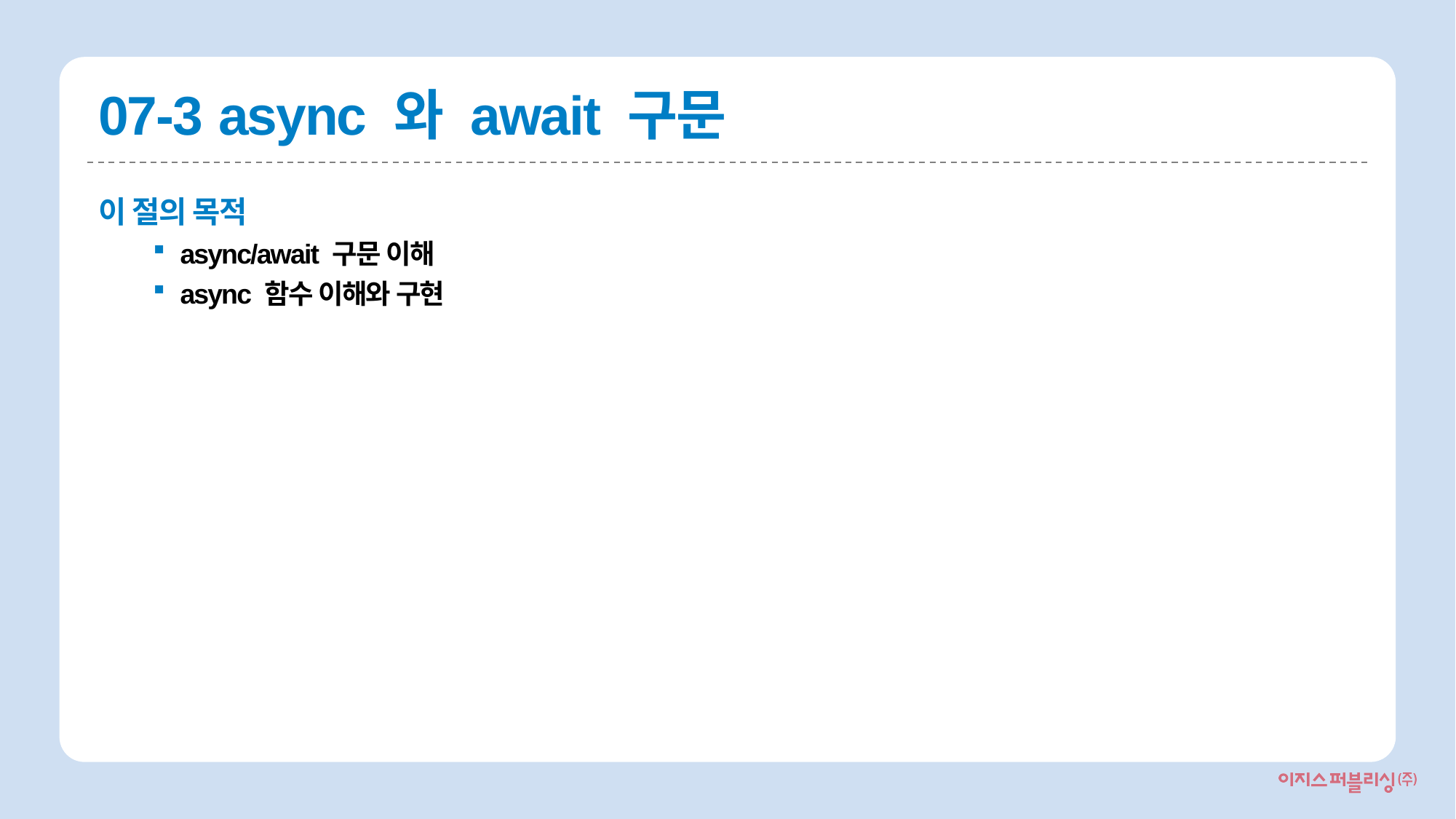

# 07-3 async 와 await 구문
이 절의 목적
async/await 구문 이해
async 함수 이해와 구현